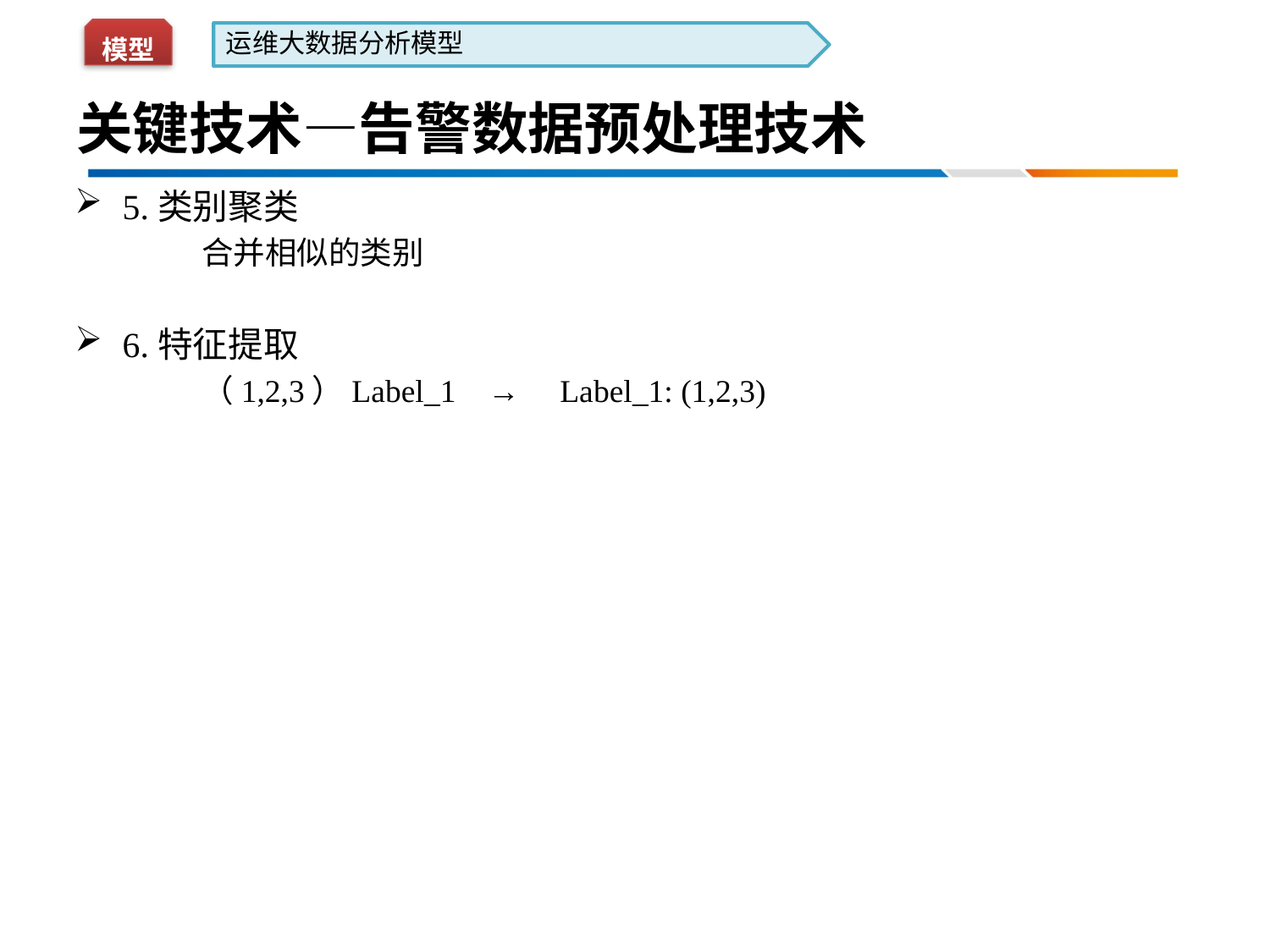

模型
运维大数据分析模型

# 关键技术—告警数据预处理技术
5.类别聚类
	合并相似的类别

6.特征提取
	（1,2,3）Label_1    →     Label_1: (1,2,3)